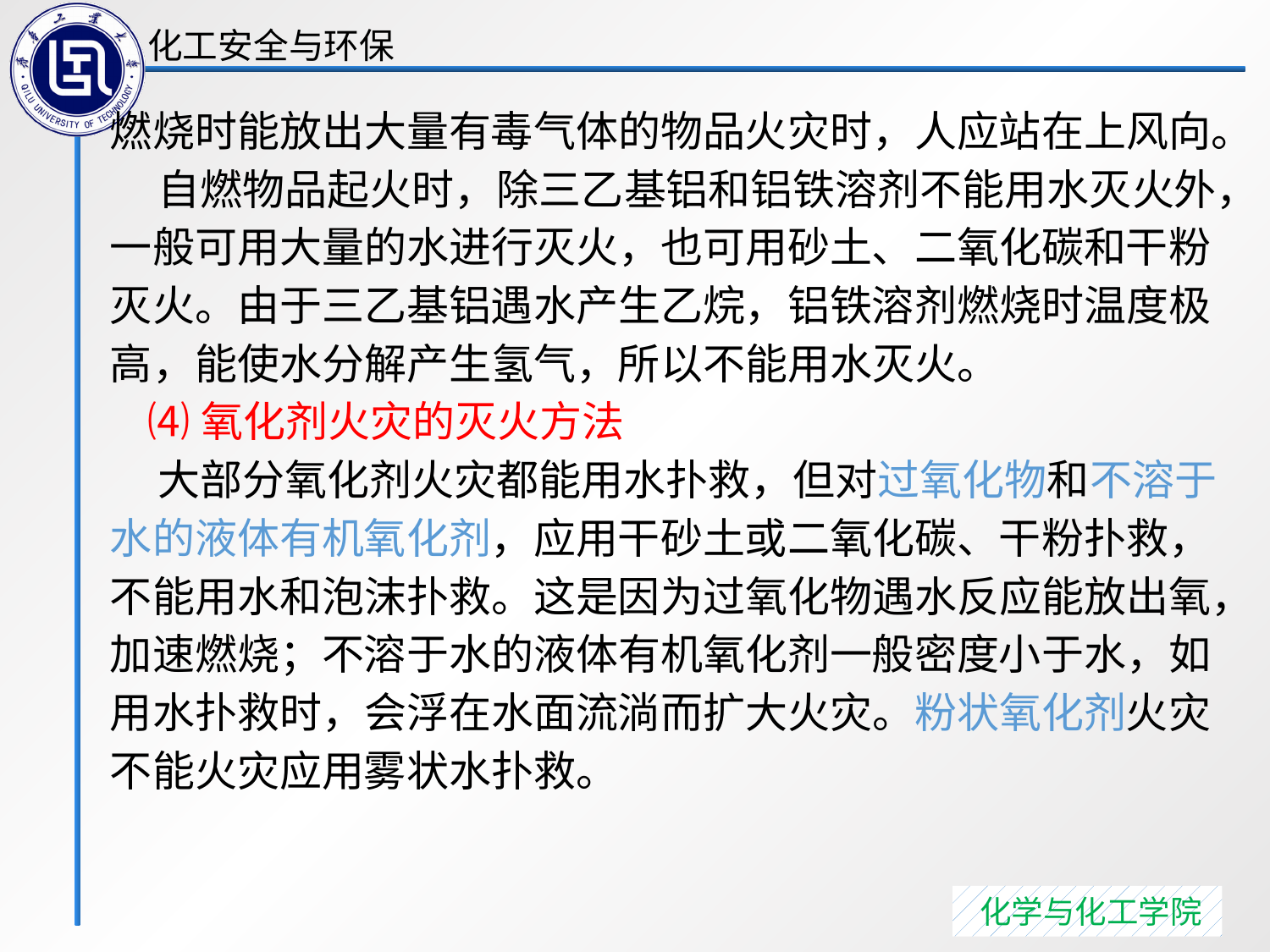

燃烧时能放出大量有毒气体的物品火灾时，人应站在上风向。
    自燃物品起火时，除三乙基铝和铝铁溶剂不能用水灭火外，一般可用大量的水进行灭火，也可用砂土、二氧化碳和干粉灭火。由于三乙基铝遇水产生乙烷，铝铁溶剂燃烧时温度极高，能使水分解产生氢气，所以不能用水灭火。
    ⑷氧化剂火灾的灭火方法
    大部分氧化剂火灾都能用水扑救，但对过氧化物和不溶于水的液体有机氧化剂，应用干砂土或二氧化碳、干粉扑救，不能用水和泡沫扑救。这是因为过氧化物遇水反应能放出氧，加速燃烧；不溶于水的液体有机氧化剂一般密度小于水，如用水扑救时，会浮在水面流淌而扩大火灾。粉状氧化剂火灾不能火灾应用雾状水扑救。